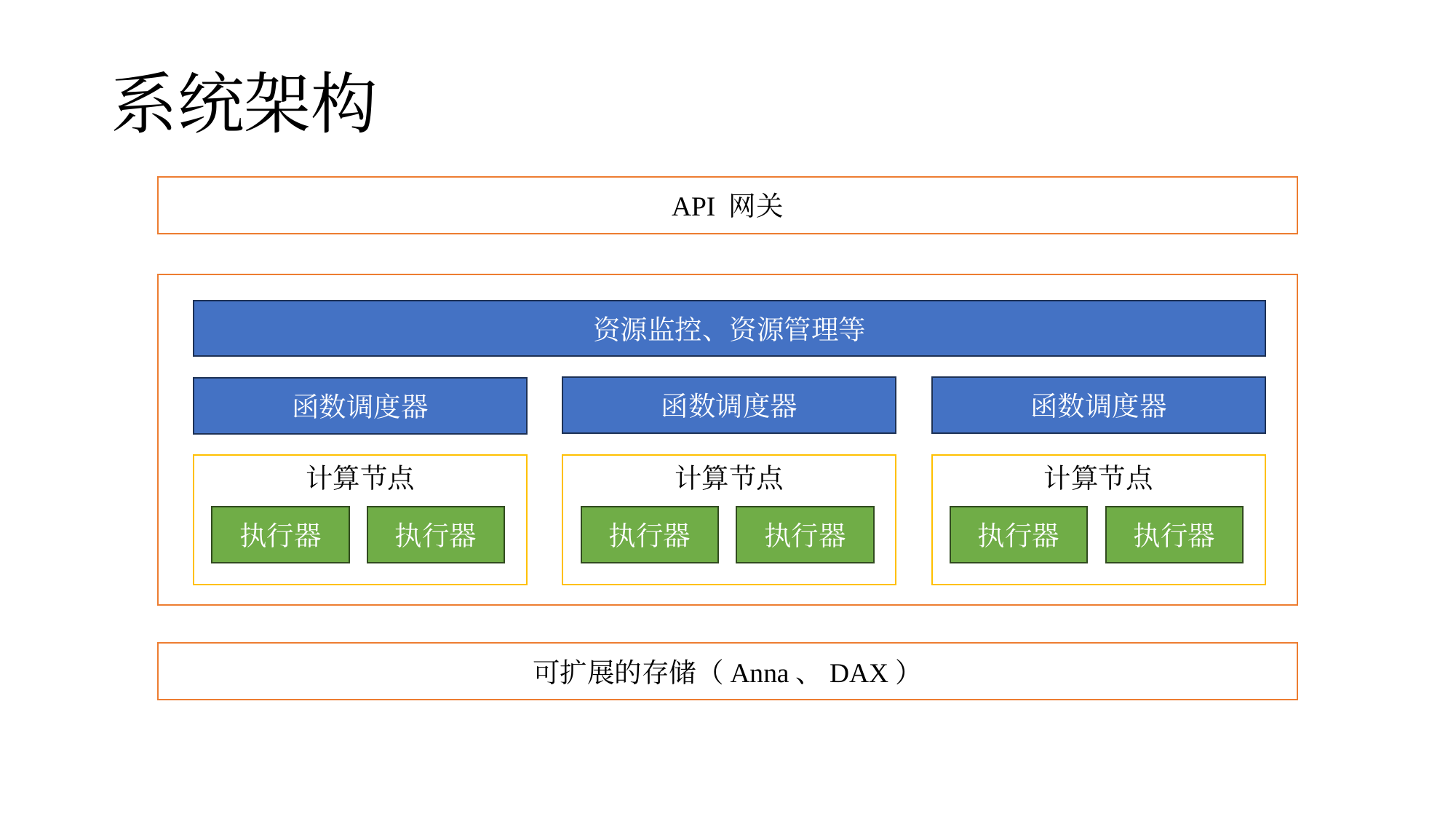

# 系统架构
API 网关

资源监控、资源管理等
函数调度器
函数调度器
函数调度器

计算节点

计算节点

计算节点
执行器
执行器
执行器
执行器
执行器
执行器
可扩展的存储（Anna、DAX）